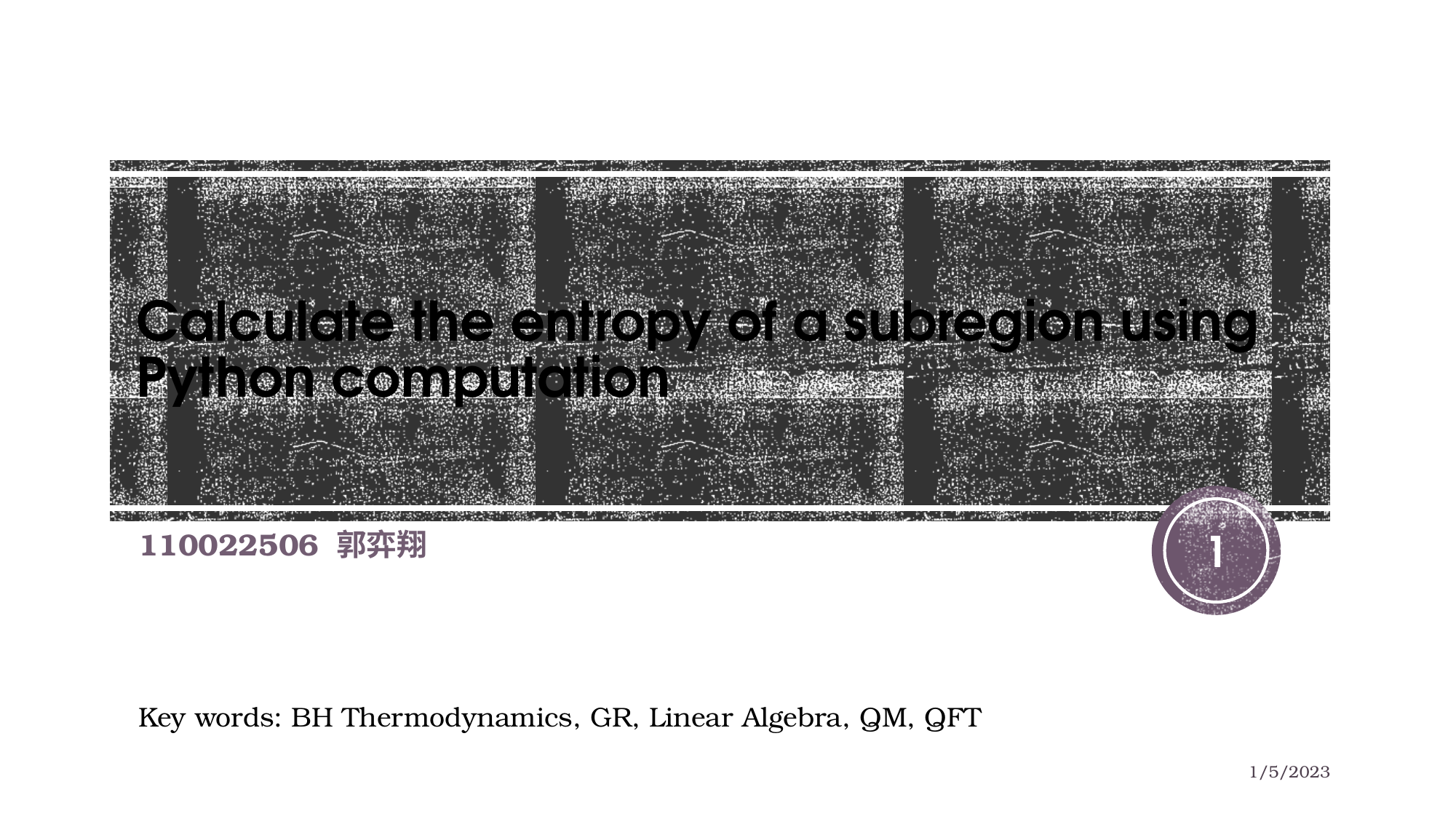

# Calculate the entropy of a subregion using Python computation
1
110022506 郭弈翔
Key words: BH Thermodynamics, GR, Linear Algebra, QM, QFT
1/5/2023